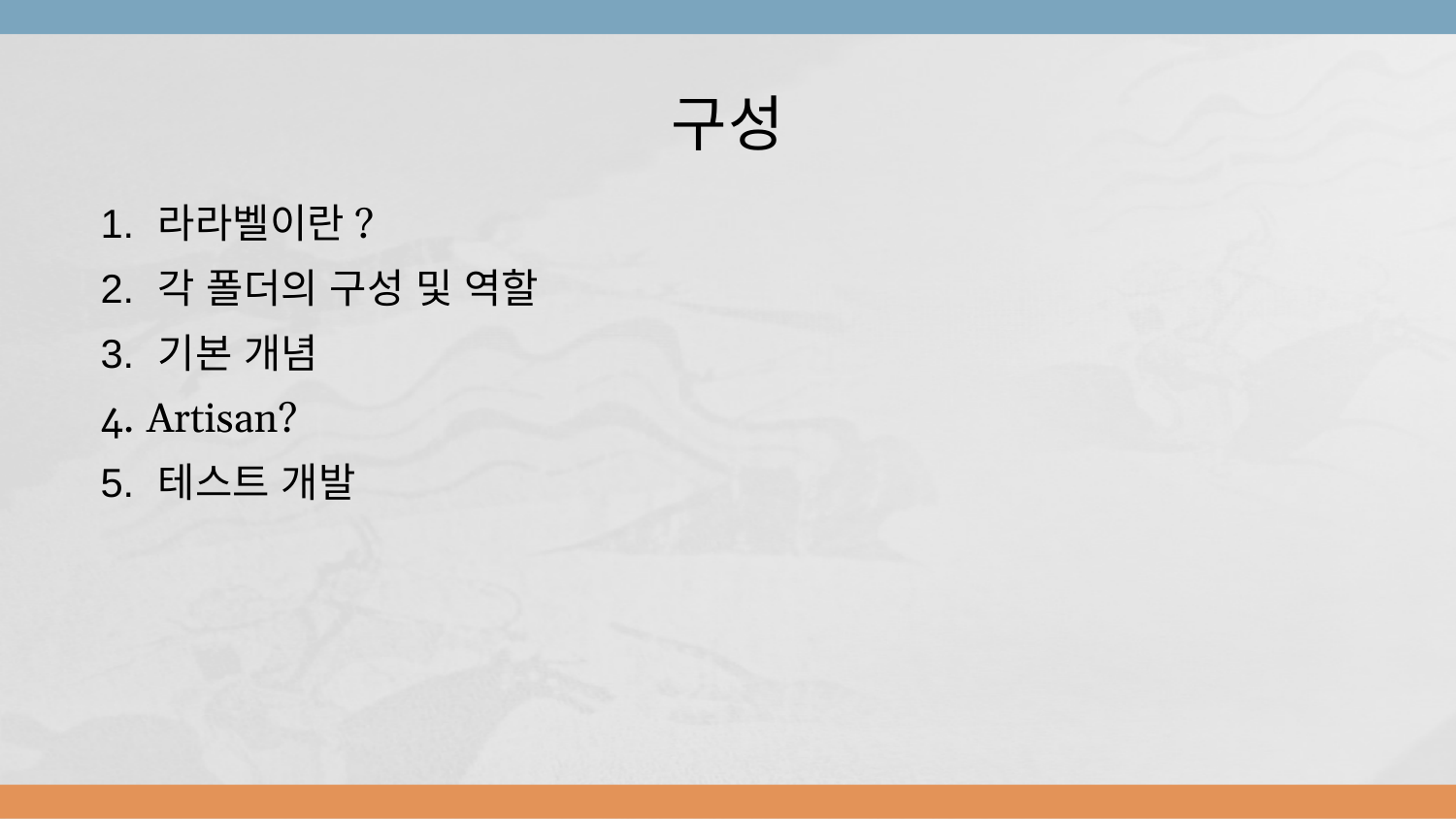

# 구성
 라라벨이란?
 각 폴더의 구성 및 역할
 기본 개념
 Artisan?
 테스트 개발